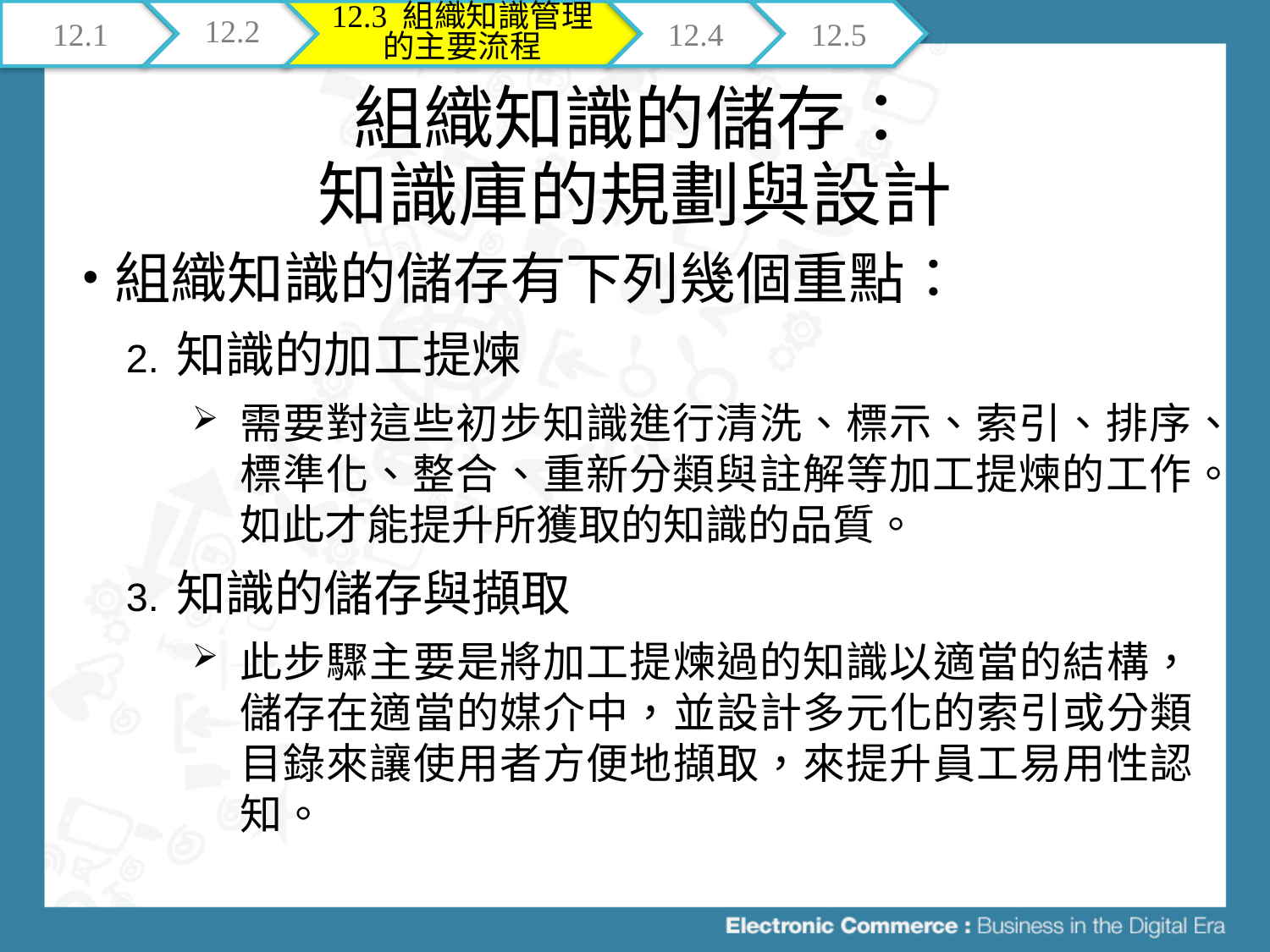

12.1
12.2
12.3 組織知識管理的主要流程
12.4
12.5
# 組織知識的儲存： 知識庫的規劃與設計
組織知識的儲存有下列幾個重點：
知識的加工提煉
需要對這些初步知識進行清洗、標示、索引、排序、標準化、整合、重新分類與註解等加工提煉的工作。如此才能提升所獲取的知識的品質。
知識的儲存與擷取
此步驟主要是將加工提煉過的知識以適當的結構，儲存在適當的媒介中，並設計多元化的索引或分類目錄來讓使用者方便地擷取，來提升員工易用性認知。